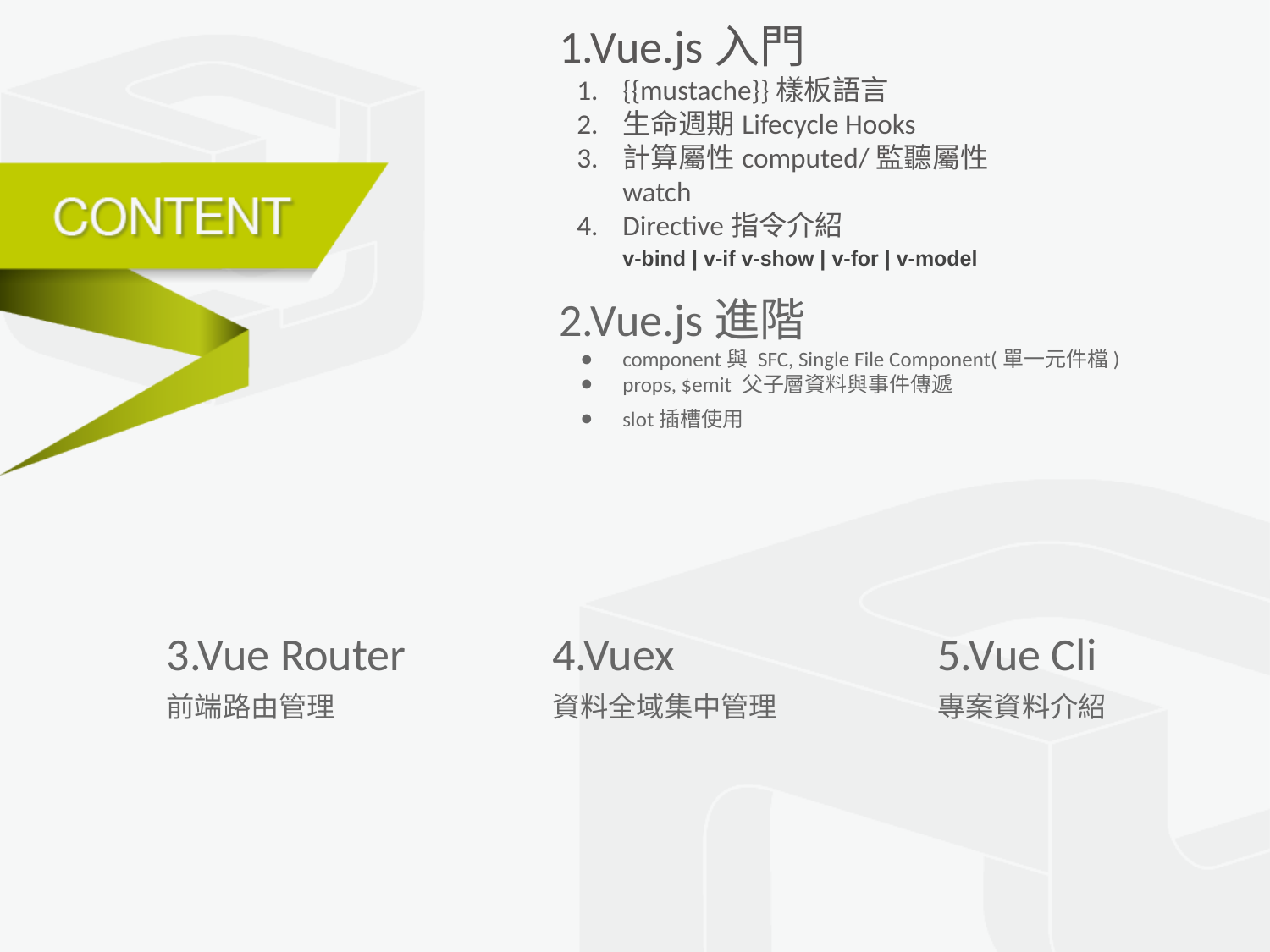

1.Vue.js入門
{{mustache}}樣板語言
生命週期Lifecycle Hooks
計算屬性computed/監聽屬性watch
Directive指令介紹
v-bind | v-if v-show | v-for | v-model
2.Vue.js進階
component與 SFC, Single File Component(單一元件檔)
props, $emit 父子層資料與事件傳遞
slot插槽使用

3.Vue Router
前端路由管理
4.Vuex
資料全域集中管理
5.Vue Cli
專案資料介紹